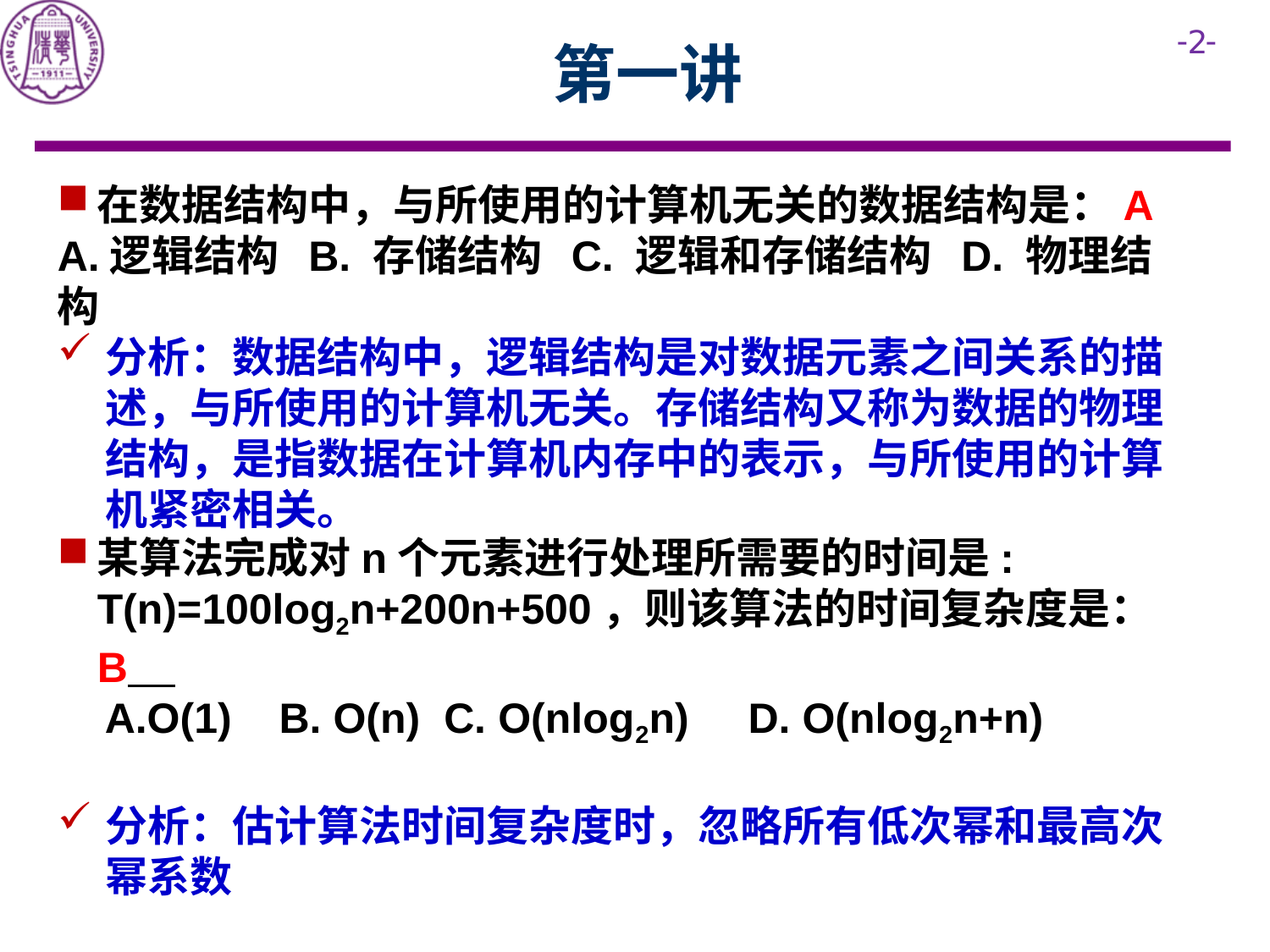

# 第一讲
在数据结构中，与所使用的计算机无关的数据结构是：A
A.逻辑结构  B. 存储结构  C. 逻辑和存储结构  D. 物理结构
分析：数据结构中，逻辑结构是对数据元素之间关系的描述，与所使用的计算机无关。存储结构又称为数据的物理结构，是指数据在计算机内存中的表示，与所使用的计算机紧密相关。
某算法完成对n个元素进行处理所需要的时间是: T(n)=100log2n+200n+500，则该算法的时间复杂度是：B
    A.O(1)    B. O(n)  C. O(nlog2n)     D. O(nlog2n+n)

分析：估计算法时间复杂度时，忽略所有低次幂和最高次幂系数